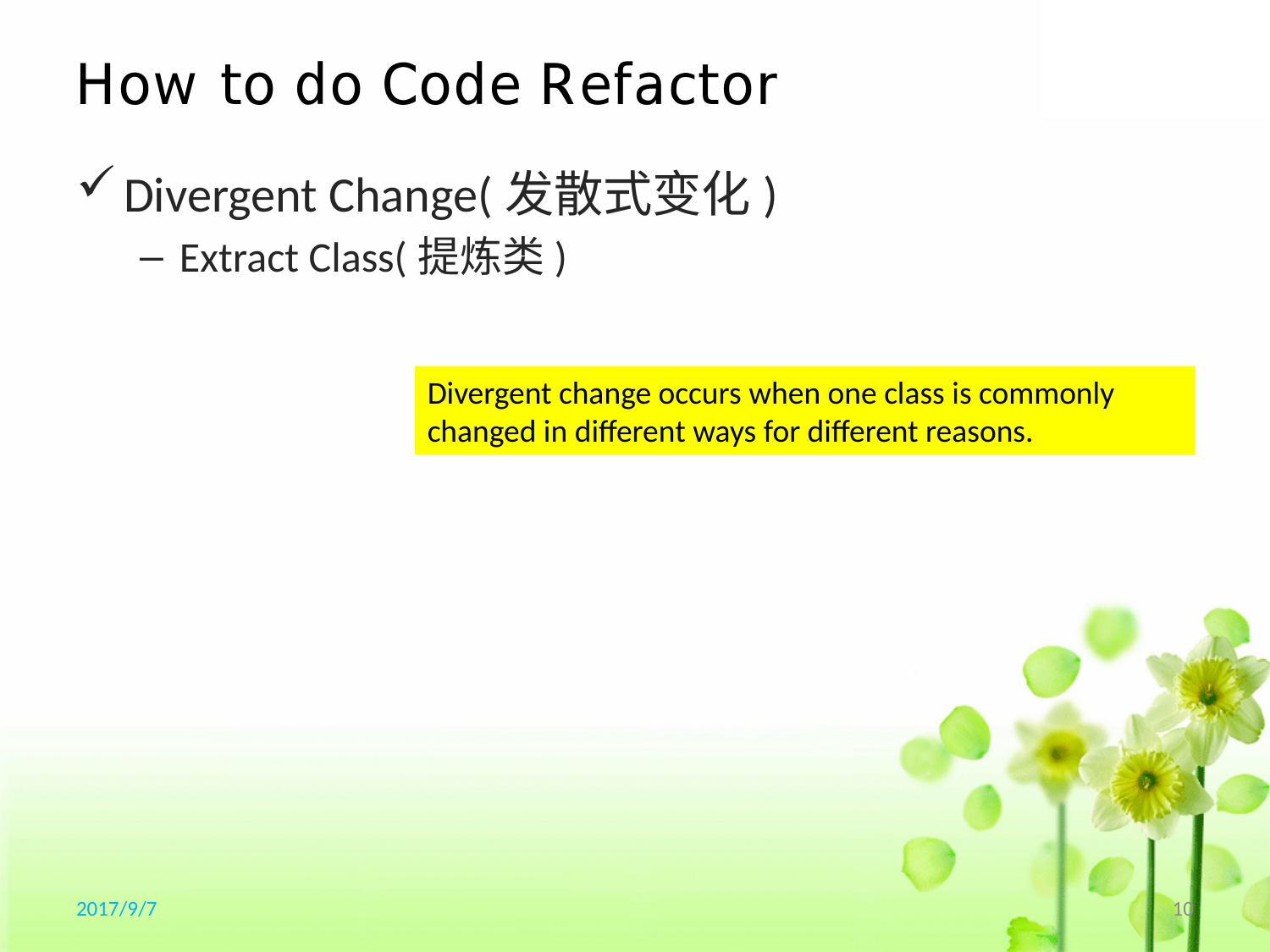

# How to do Code Refactor
Divergent Change(发散式变化)
Extract Class(提炼类)
Divergent change occurs when one class is commonly changed in different ways for different reasons.
2017/9/7
10